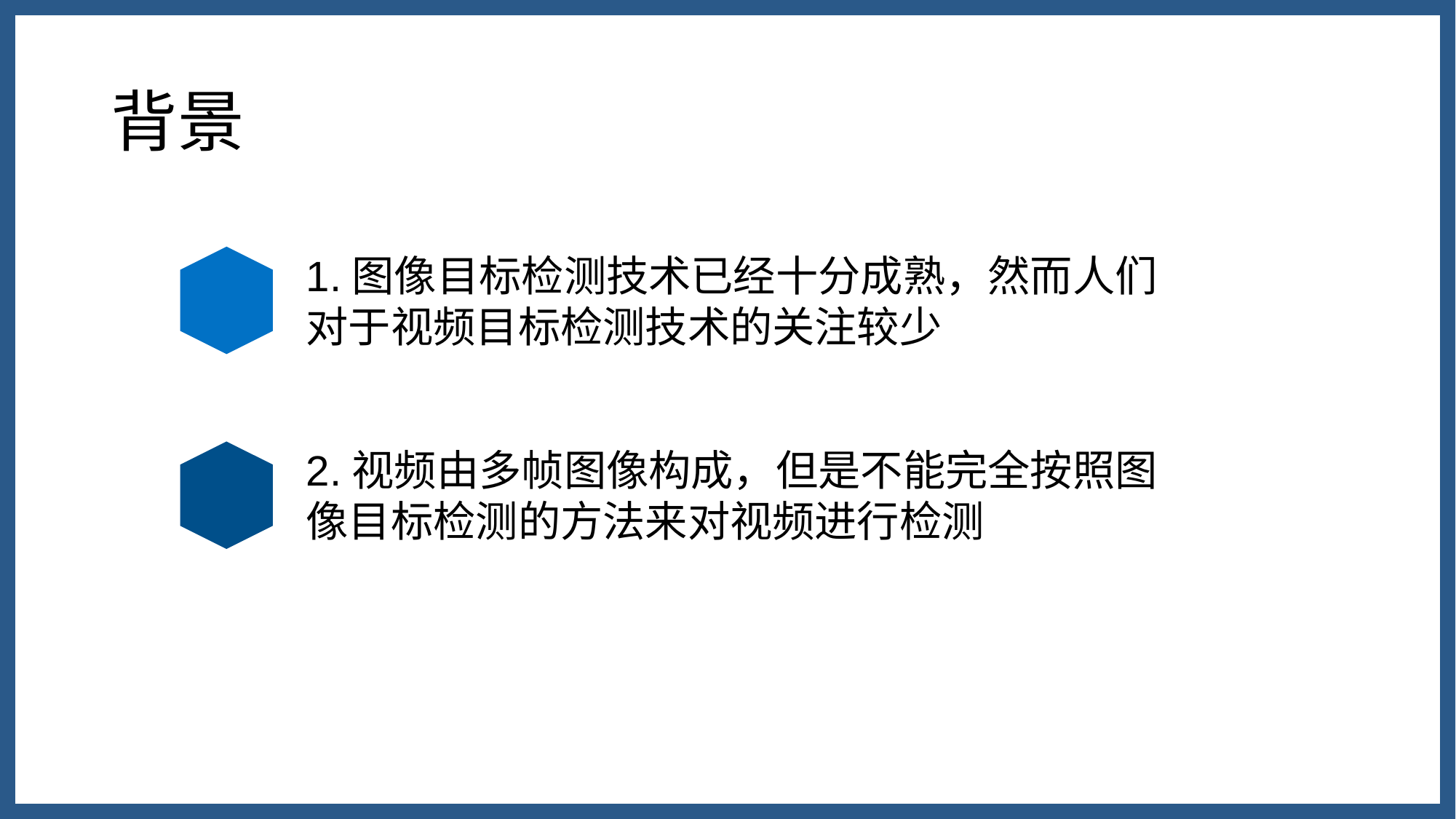

# 背景
1.图像目标检测技术已经十分成熟，然而人们对于视频目标检测技术的关注较少

2.视频由多帧图像构成，但是不能完全按照图像目标检测的方法来对视频进行检测